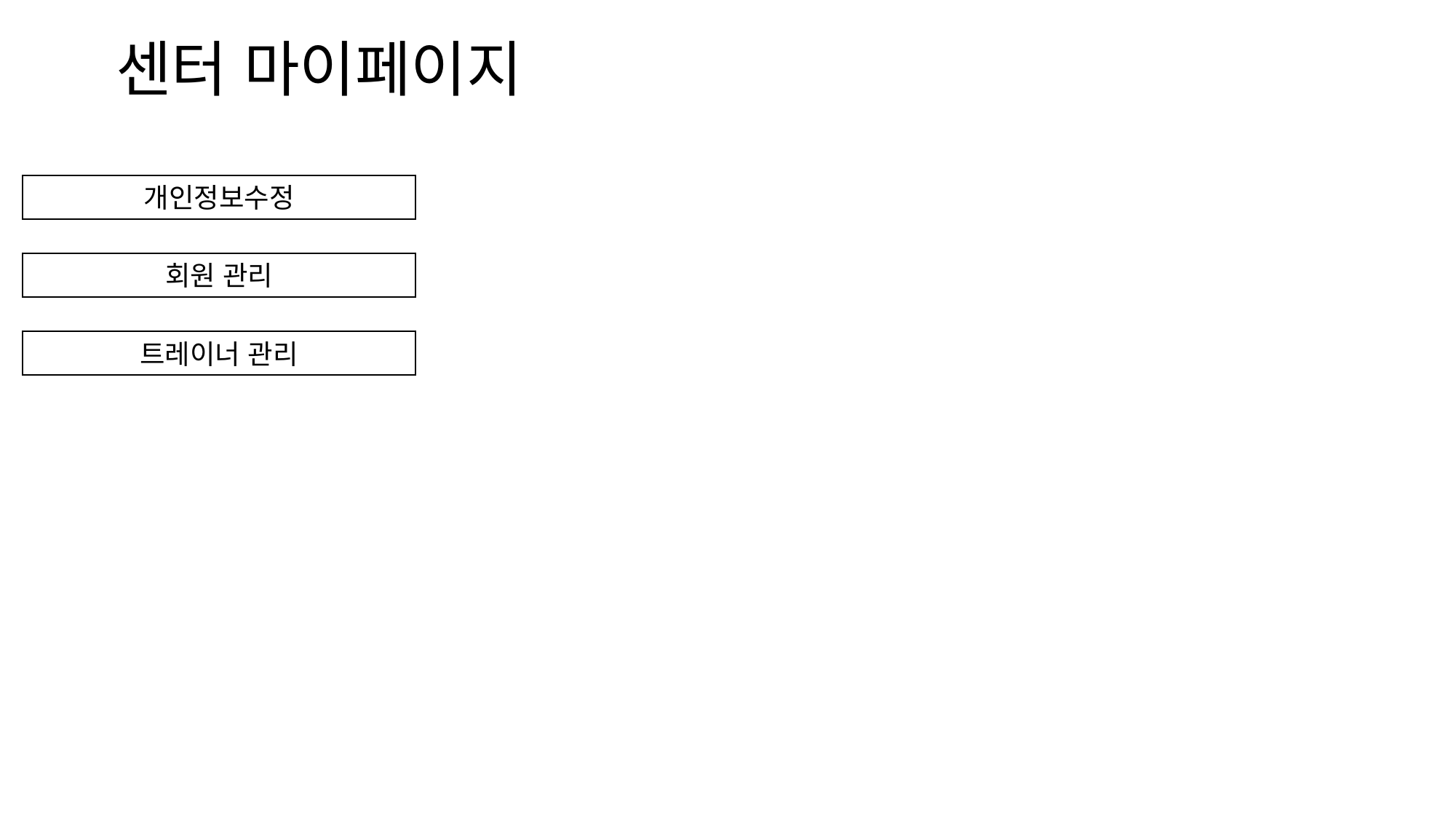

센터 마이페이지
개인정보수정
회원 관리
트레이너 관리